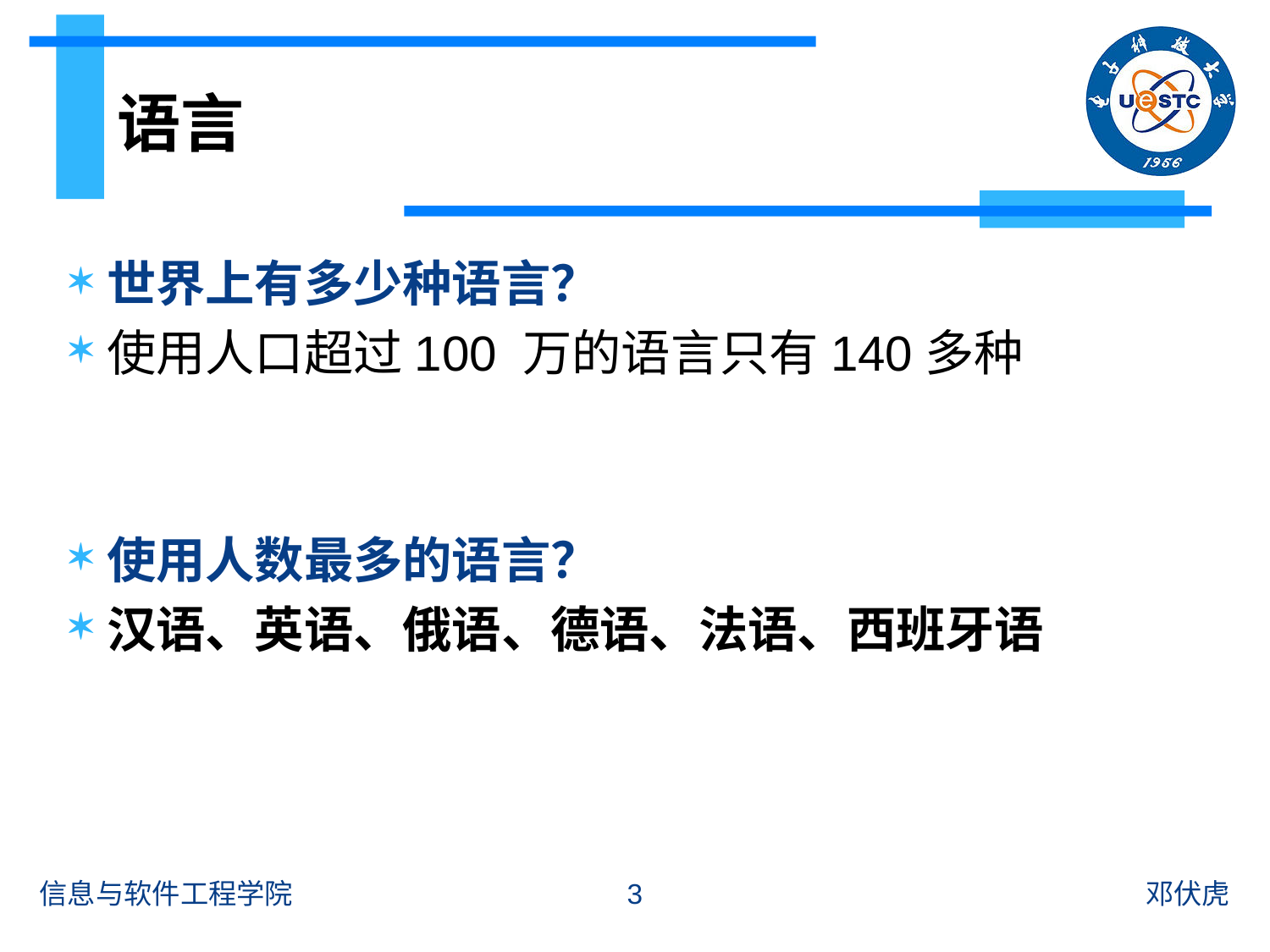

# 语言
世界上有多少种语言？
使用人口超过100 万的语言只有140多种

使用人数最多的语言？
汉语、英语、俄语、德语、法语、西班牙语

3
信息与软件工程学院
邓伏虎